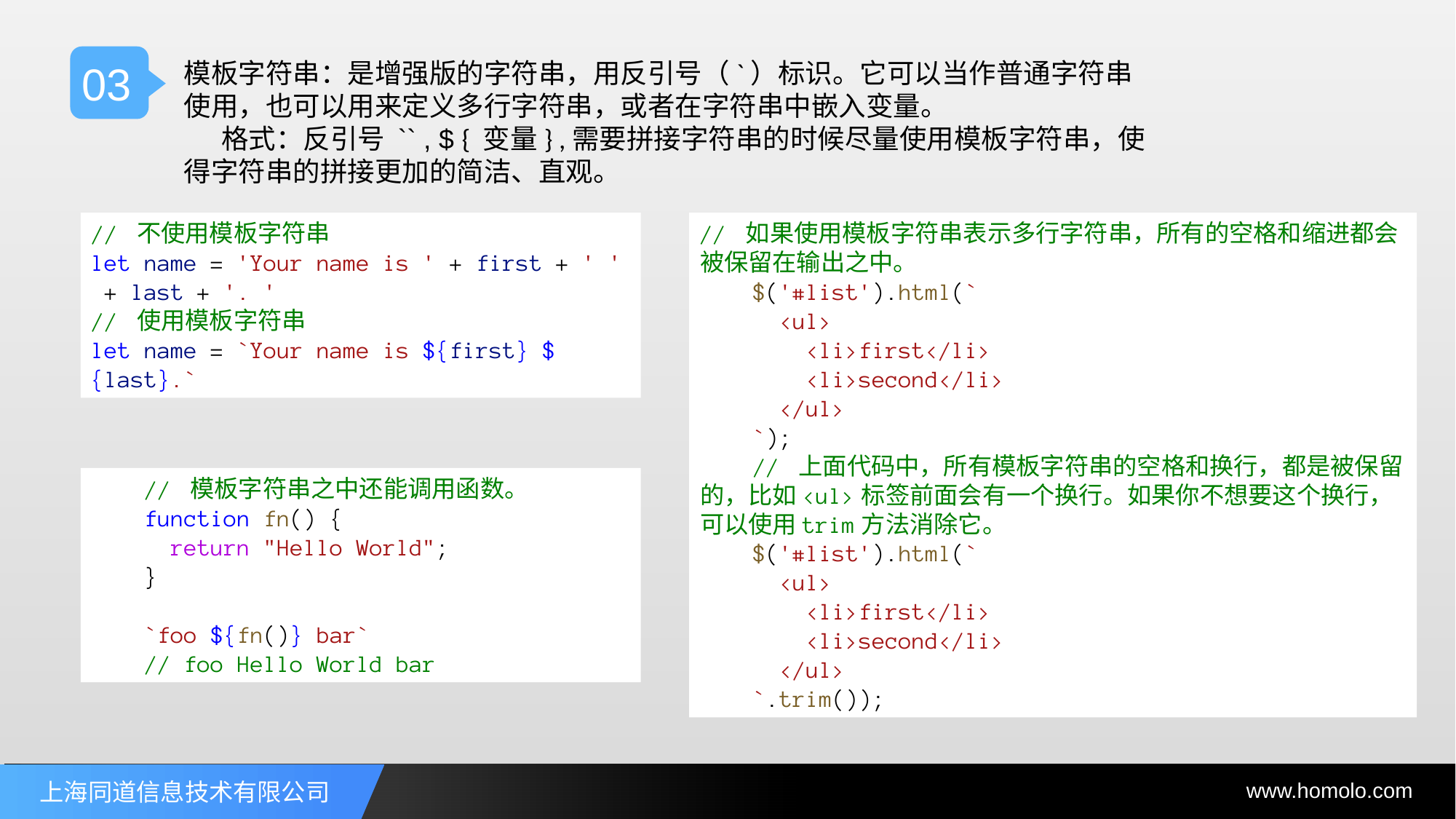

03
模板字符串：是增强版的字符串，用反引号（`）标识。它可以当作普通字符串使用，也可以用来定义多行字符串，或者在字符串中嵌入变量。
     格式：反引号 `` , $ { 变量} ,需要拼接字符串的时候尽量使用模板字符串，使得字符串的拼接更加的简洁、直观。

// 不使用模板字符串
let name = 'Your name is ' + first + ' ' + last + '. '
// 使用模板字符串
let name = `Your name is ${first} ${last}.`
// 如果使用模板字符串表示多行字符串，所有的空格和缩进都会被保留在输出之中。
    $('#list').html(`
      <ul>
        <li>first</li>
        <li>second</li>
      </ul>
    `);
    // 上面代码中，所有模板字符串的空格和换行，都是被保留的，比如<ul>标签前面会有一个换行。如果你不想要这个换行，可以使用trim方法消除它。
    $('#list').html(`
      <ul>
        <li>first</li>
        <li>second</li>
      </ul>
    `.trim());
    // 模板字符串之中还能调用函数。
    function fn() {
      return "Hello World";
    }
    `foo ${fn()} bar`
    // foo Hello World bar